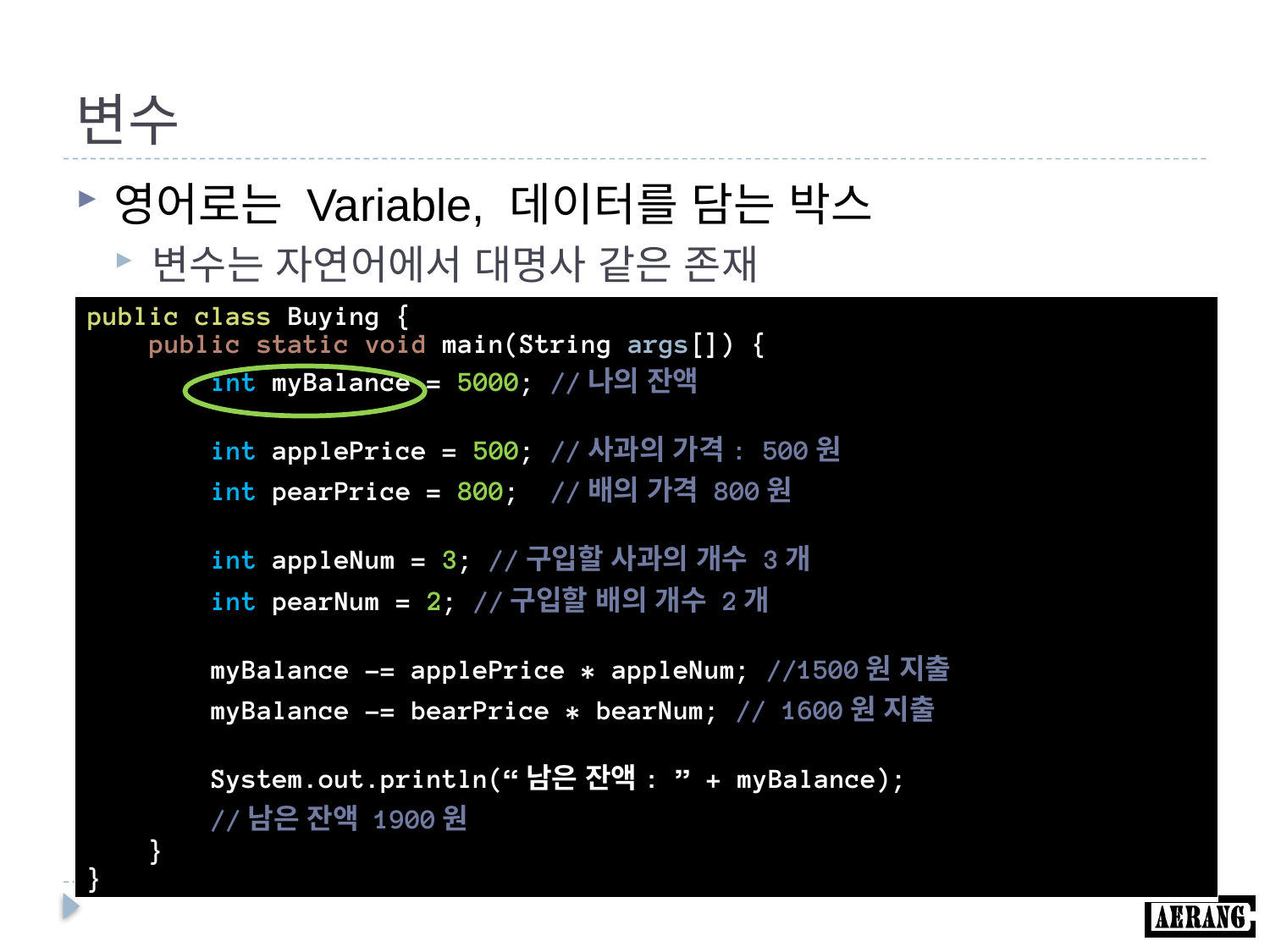

# 변수
영어로는 Variable, 데이터를 담는 박스
변수는 자연어에서 대명사 같은 존재
| public class Buying { public static void main(String args[]) { int myBalance = 5000; //나의 잔액 int applePrice = 500; //사과의 가격: 500원 int pearPrice = 800; //배의 가격 800원 int appleNum = 3; //구입할 사과의 개수 3개 int pearNum = 2; //구입할 배의 개수 2개 myBalance -= applePrice \* appleNum; //1500원 지출 myBalance -= bearPrice \* bearNum; // 1600원 지출 System.out.println(“남은 잔액: ” + myBalance); //남은 잔액 1900원 } } |
| --- |